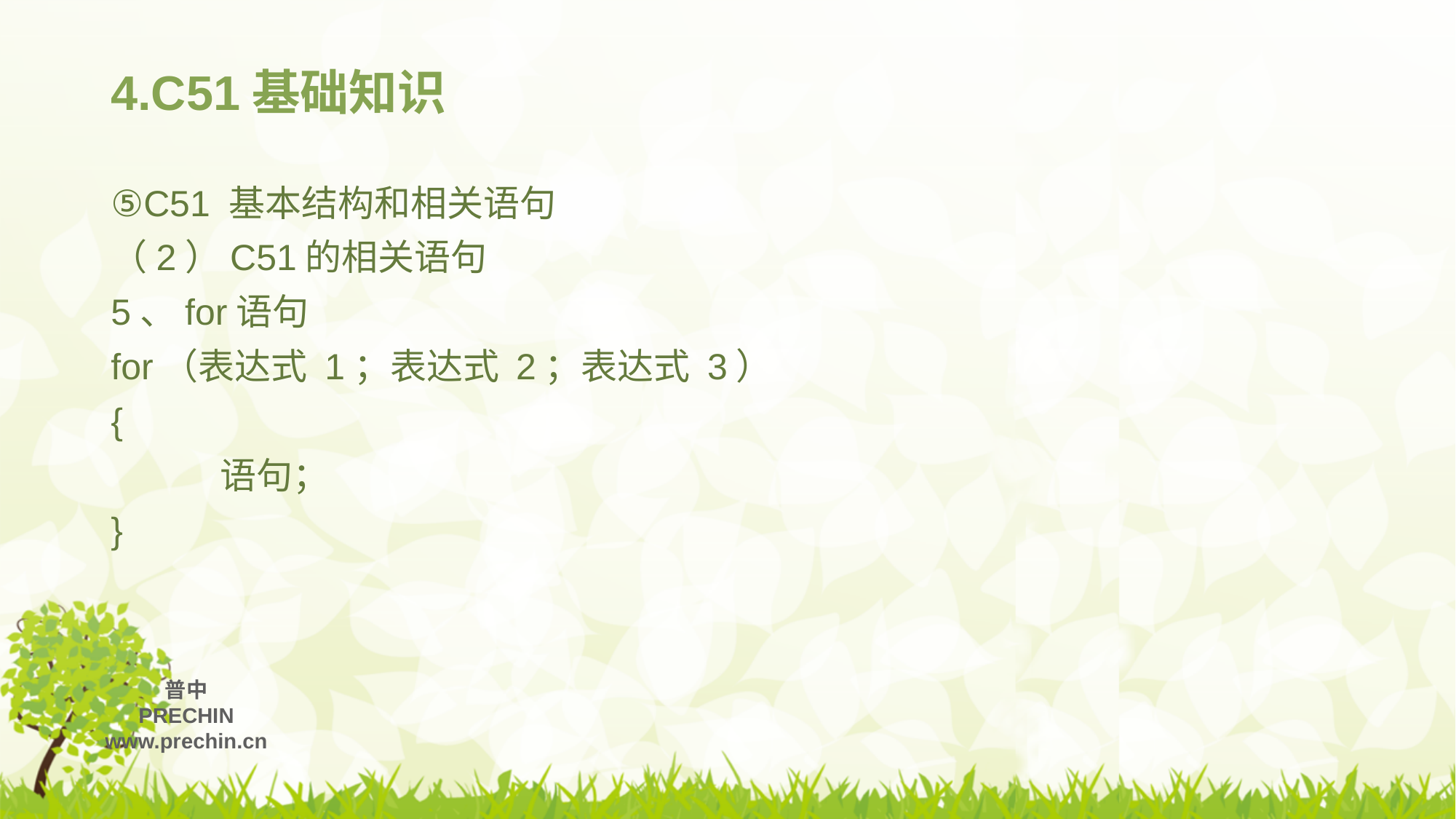

# 4.C51基础知识
⑤C51 基本结构和相关语句
（2）C51的相关语句
5、for语句
for（表达式 1；表达式 2；表达式 3）
{
	语句；
}